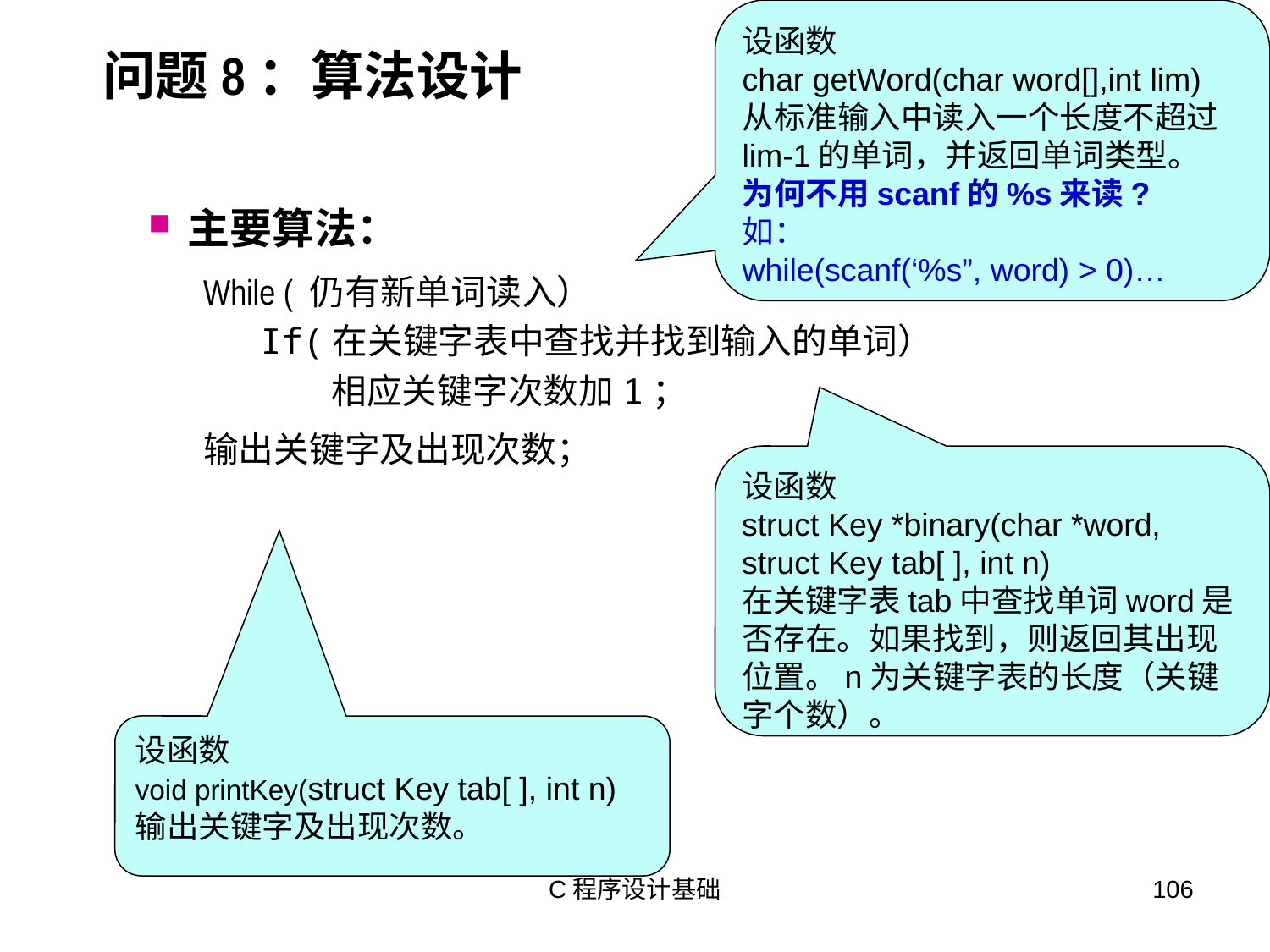

设函数
char getWord(char word[],int lim)
从标准输入中读入一个长度不超过lim-1的单词，并返回单词类型。
为何不用scanf的%s来读?
如：
while(scanf(‘%s”, word) > 0)…
# 问题8：算法设计
主要算法：
While ( 仍有新单词读入）
If(在关键字表中查找并找到输入的单词）
        相应关键字次数加1；
输出关键字及出现次数；
设函数
struct Key *binary(char *word, struct Key tab[ ], int n)
在关键字表tab中查找单词word是否存在。如果找到，则返回其出现位置。n为关键字表的长度（关键字个数）。
设函数
void printKey(struct Key tab[ ], int n)
输出关键字及出现次数。
C程序设计基础
106